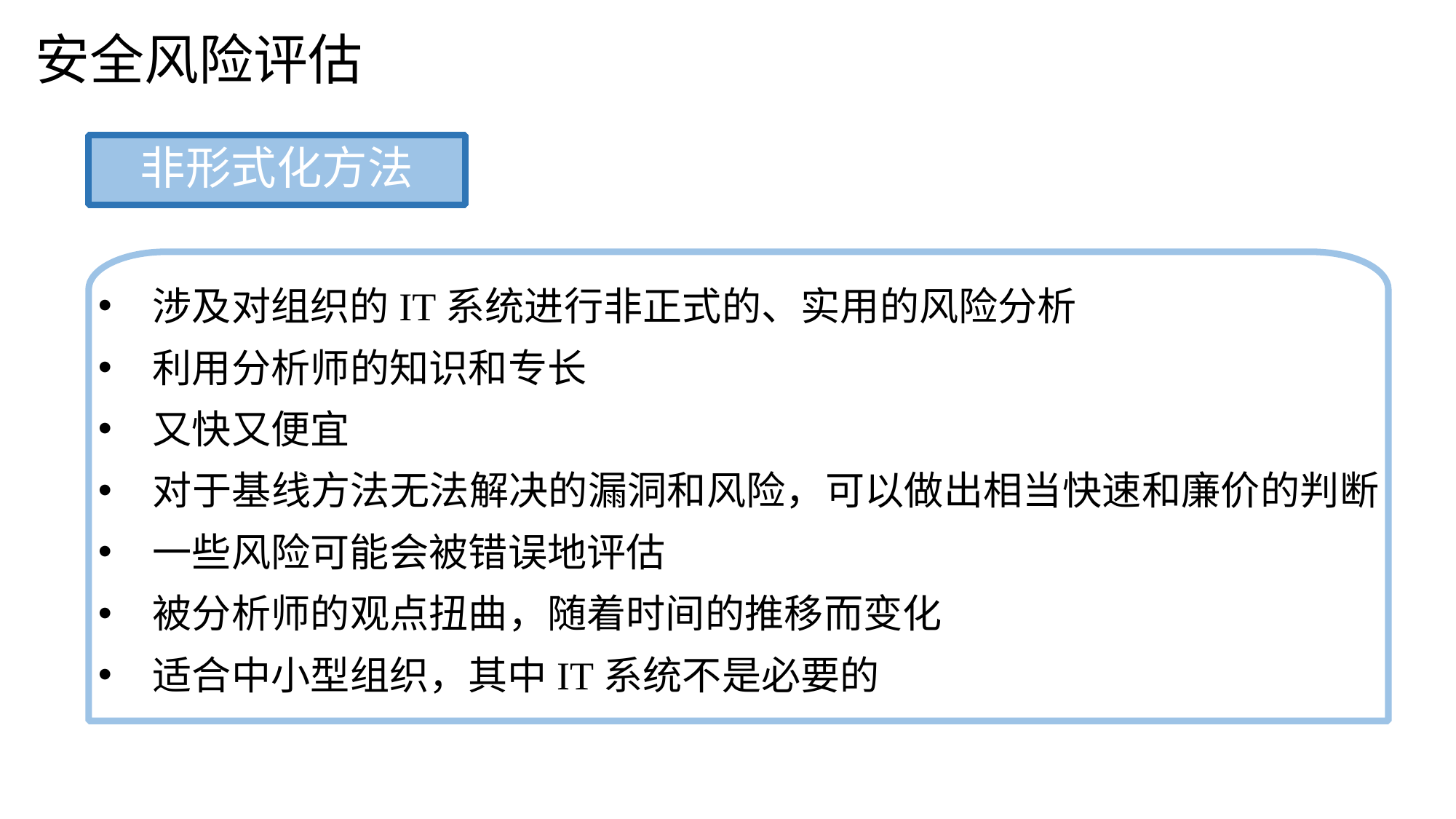

安全风险评估

非形式化方法
涉及对组织的IT系统进行非正式的、实用的风险分析
利用分析师的知识和专长
又快又便宜
对于基线方法无法解决的漏洞和风险，可以做出相当快速和廉价的判断
一些风险可能会被错误地评估
被分析师的观点扭曲，随着时间的推移而变化
适合中小型组织，其中IT系统不是必要的